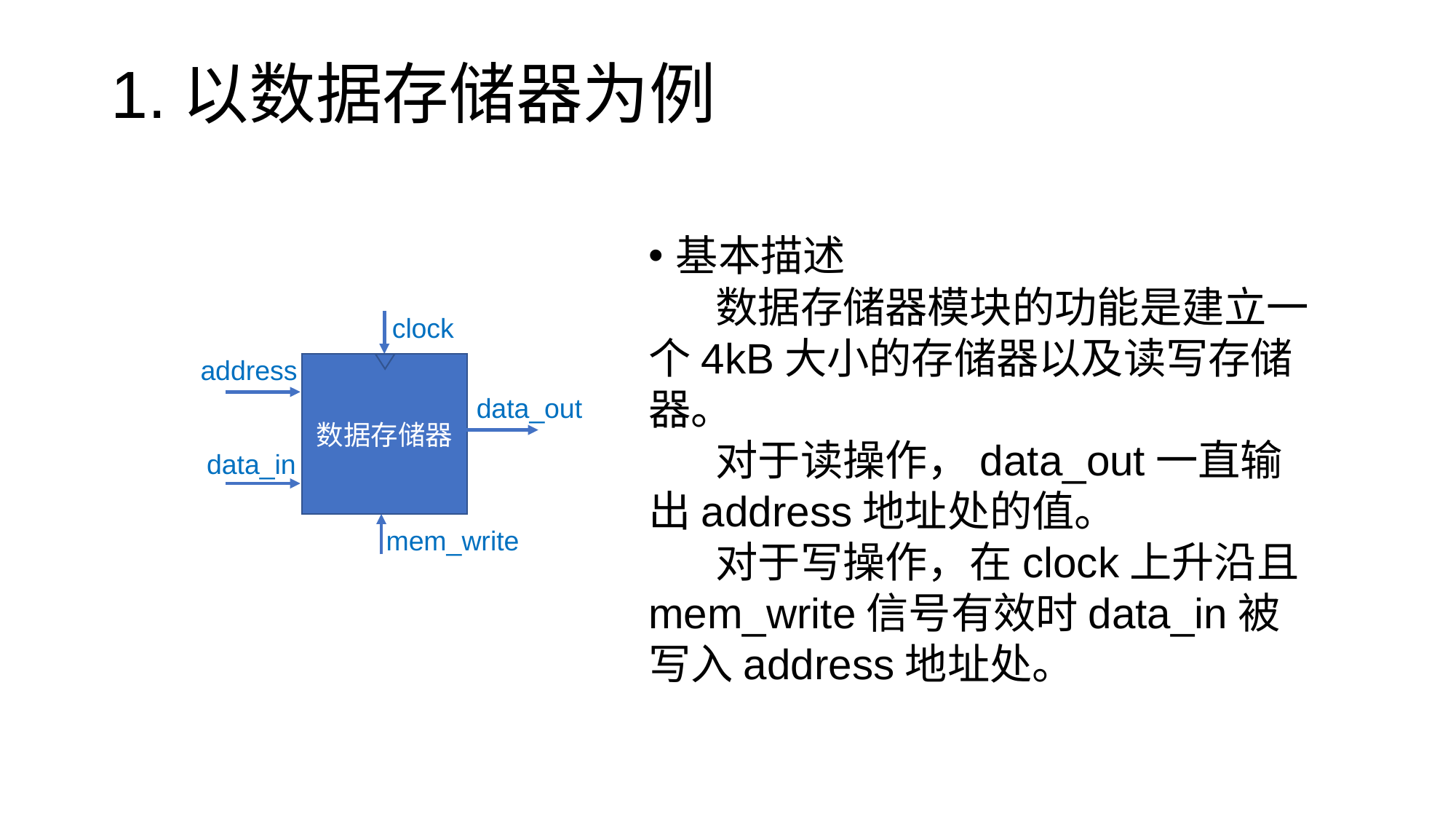

# 1.以数据存储器为例
基本描述
      数据存储器模块的功能是建立一个4kB大小的存储器以及读写存储器。
      对于读操作，data_out一直输出address地址处的值。
      对于写操作，在clock上升沿且mem_write信号有效时data_in被写入address地址处。
clock
address
数据存储器
data_out
data_in
mem_write